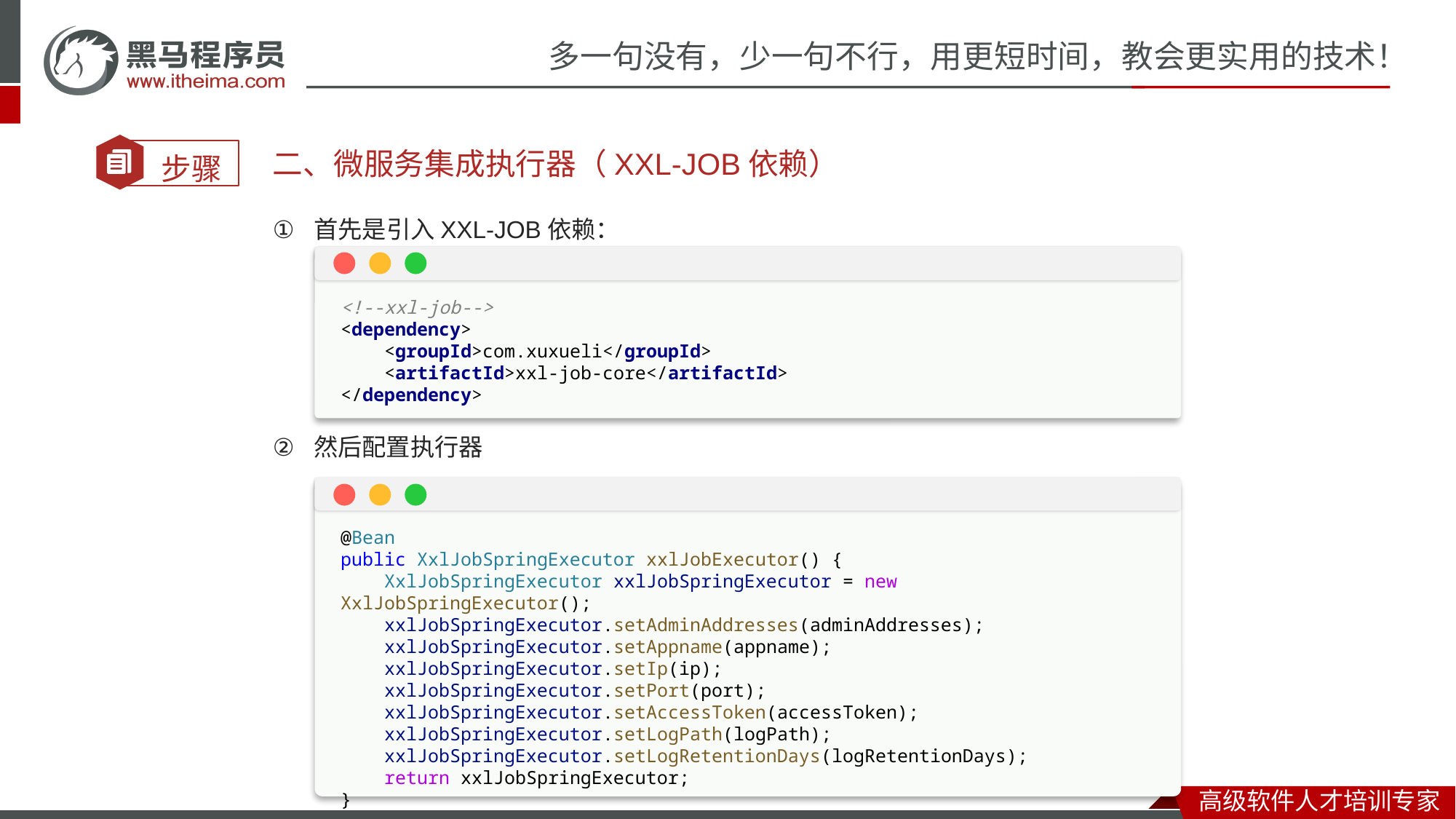

二、微服务集成执行器（XXL-JOB依赖）
首先是引入XXL-JOB依赖：

然后配置执行器

<!--xxl-job-->
<dependency>
    <groupId>com.xuxueli</groupId>
    <artifactId>xxl-job-core</artifactId>
</dependency>

@Bean
public XxlJobSpringExecutor xxlJobExecutor() {
    XxlJobSpringExecutor xxlJobSpringExecutor = new XxlJobSpringExecutor();
    xxlJobSpringExecutor.setAdminAddresses(adminAddresses);
    xxlJobSpringExecutor.setAppname(appname);
    xxlJobSpringExecutor.setIp(ip);
    xxlJobSpringExecutor.setPort(port);
    xxlJobSpringExecutor.setAccessToken(accessToken);
    xxlJobSpringExecutor.setLogPath(logPath);
    xxlJobSpringExecutor.setLogRetentionDays(logRetentionDays);
    return xxlJobSpringExecutor;
}